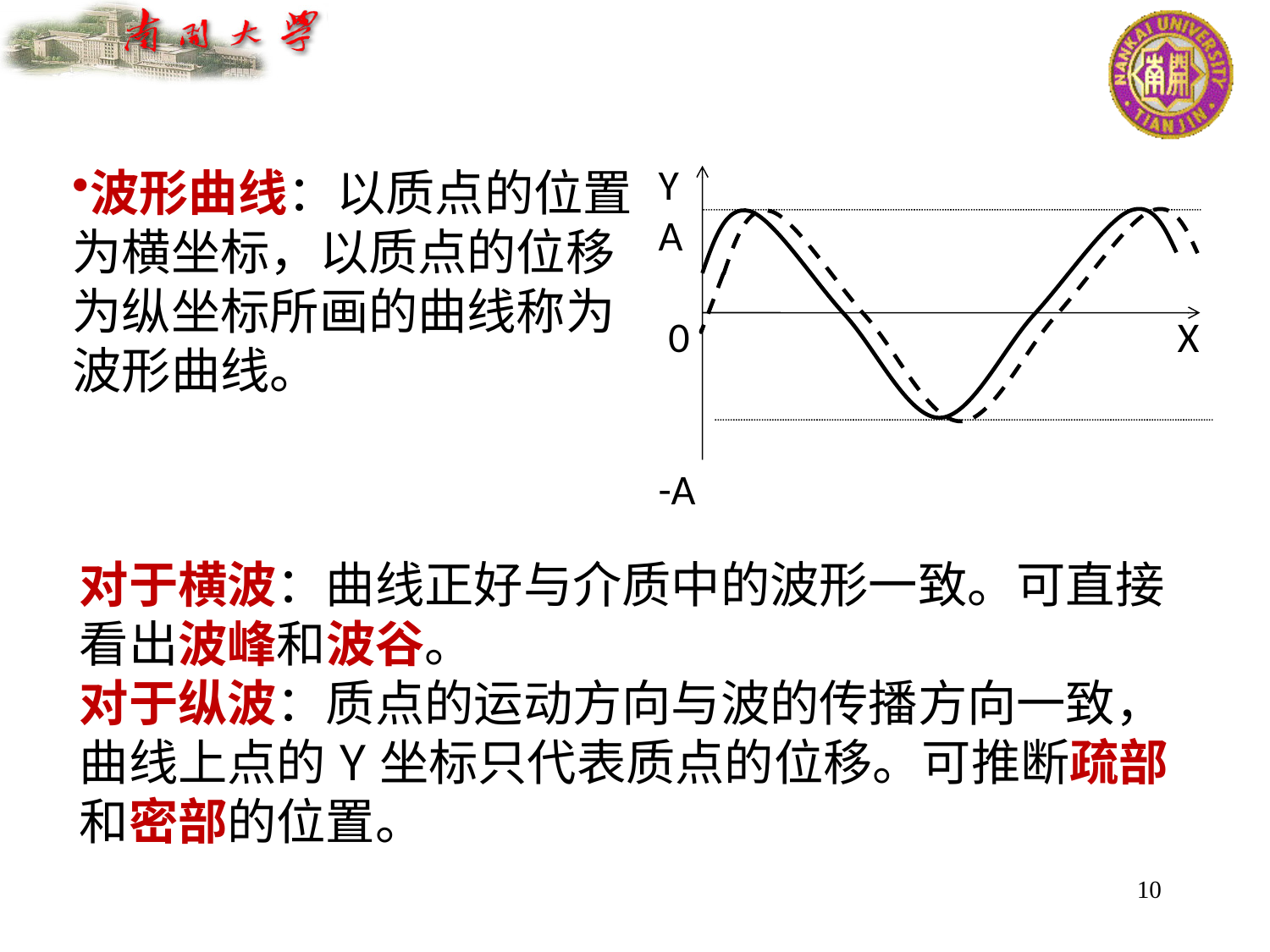

波形曲线：以质点的位置为横坐标，以质点的位移为纵坐标所画的曲线称为波形曲线。
    Y
    A

     0                                                   X

    -A

对于横波：曲线正好与介质中的波形一致。可直接看出波峰和波谷。
对于纵波：质点的运动方向与波的传播方向一致，曲线上点的Y坐标只代表质点的位移。可推断疏部和密部的位置。
10